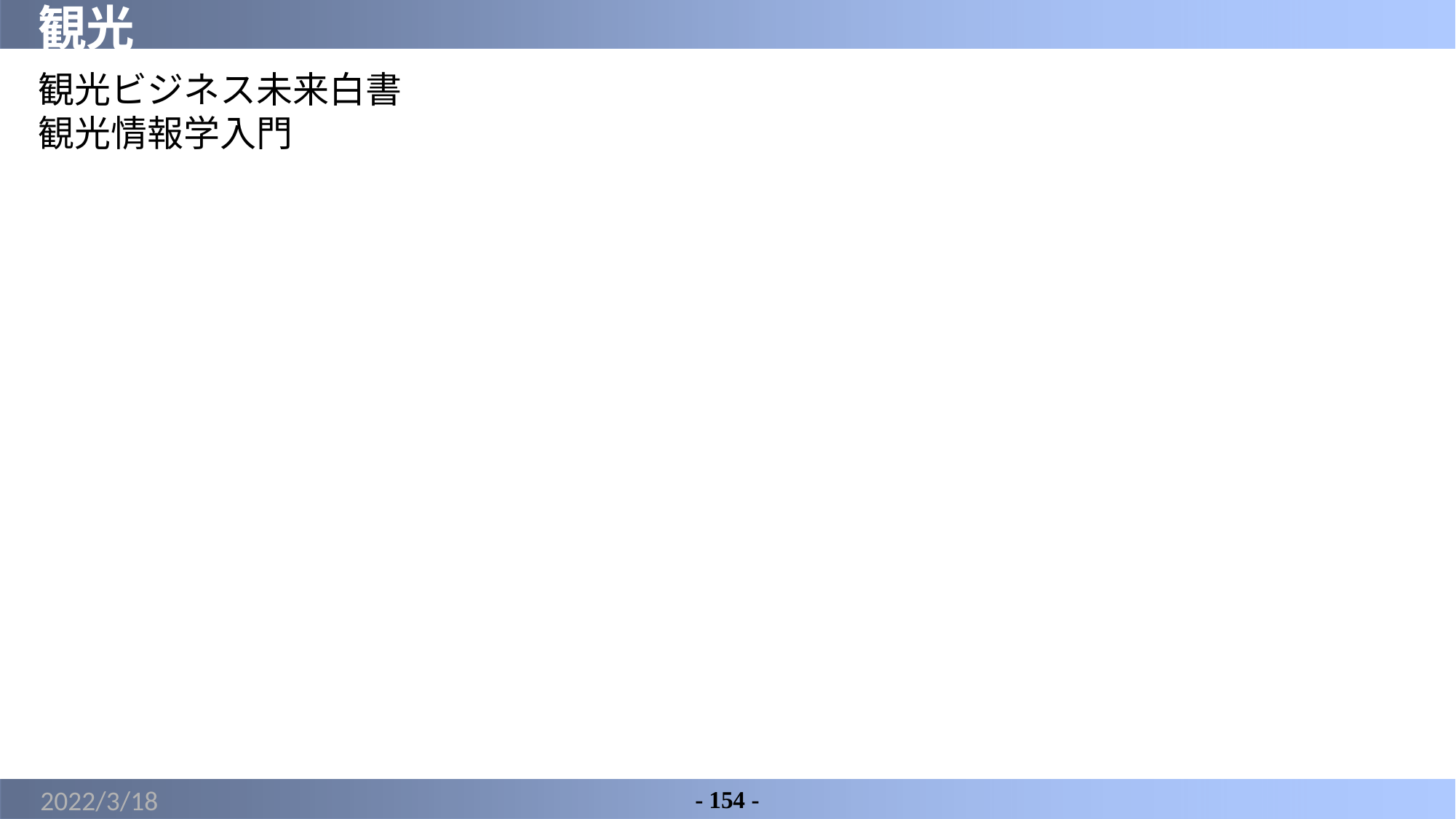

# 観光
観光ビジネス未来白書
観光情報学入門
2022/3/18
- 154 -